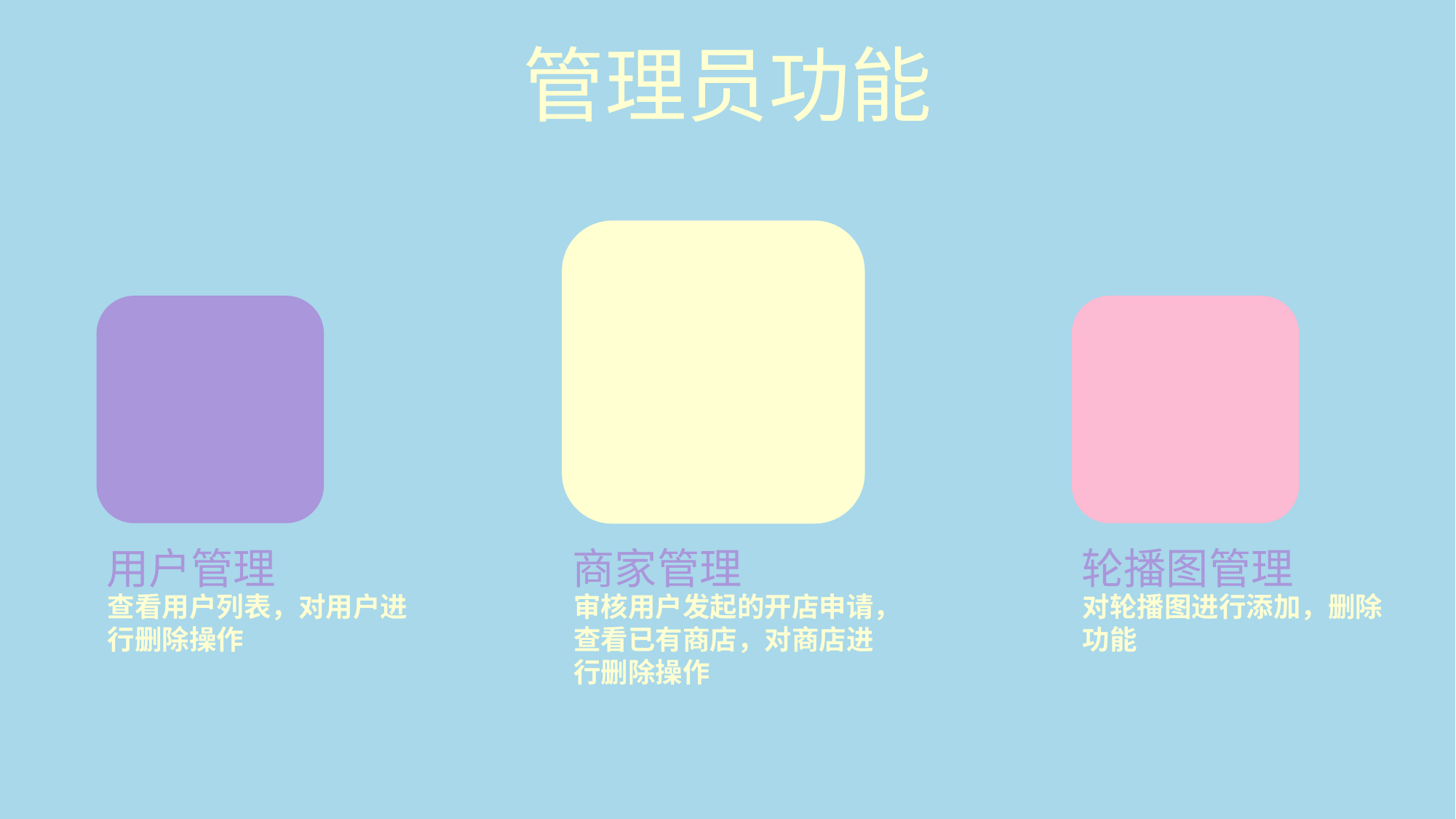

管理员功能

用户管理
轮播图管理
商家管理
查看用户列表，对用户进行删除操作
对轮播图进行添加，删除功能
审核用户发起的开店申请，查看已有商店，对商店进行删除操作